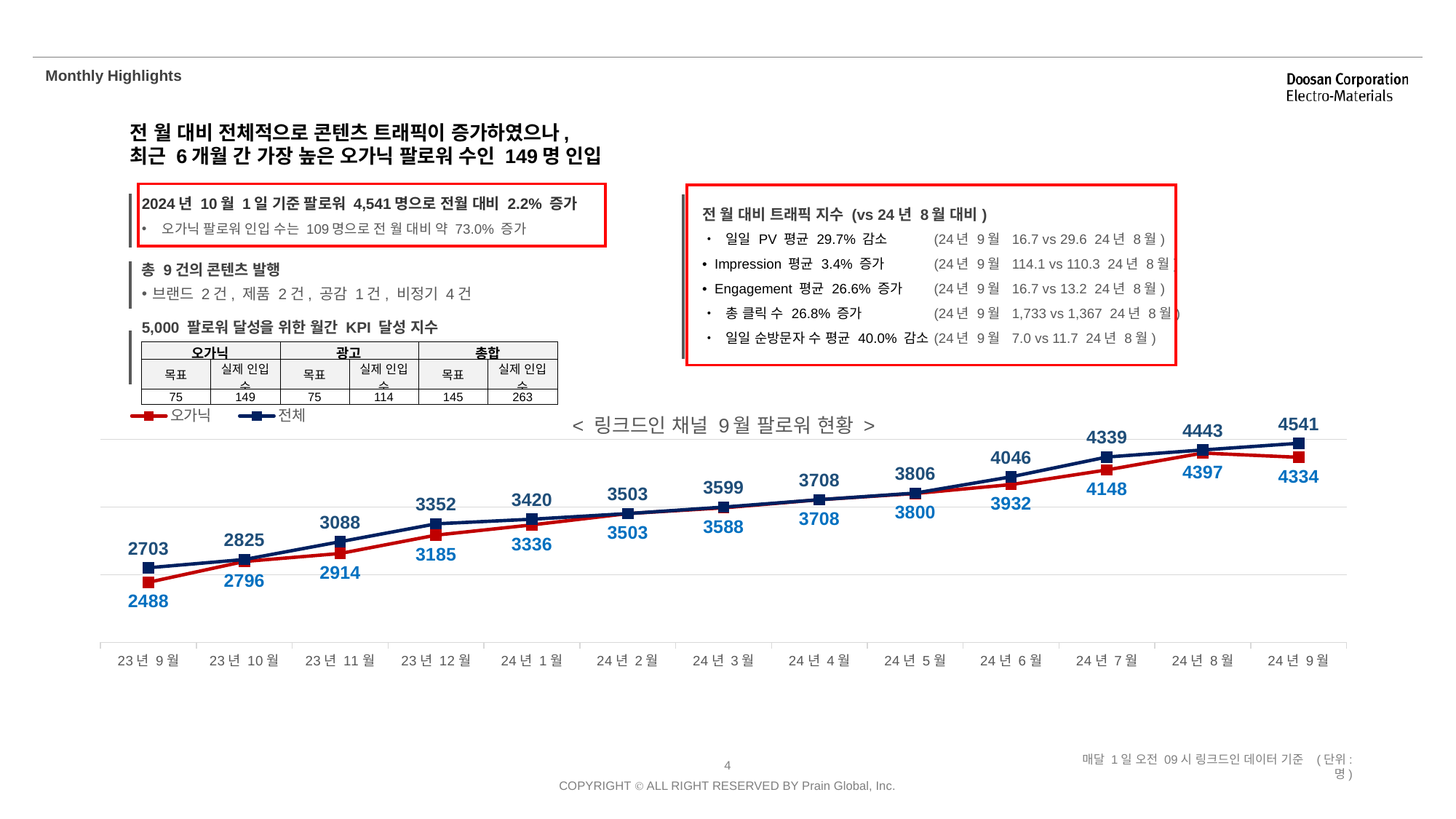

Monthly Highlights
전 월 대비 전체적으로 콘텐츠 트래픽이 증가하였으나,
최근 6개월 간 가장 높은 오가닉 팔로워 수인 149명 인입

2024년 10월 1일 기준 팔로워 4,541명으로 전월 대비 2.2% 증가
| 전 월 대비 트래픽 지수 (vs 24년 8월 대비) |  |
| --- | --- |
| • 일일 PV 평균 29.7% 감소 | (24년 9월 16.7 vs 29.6 24년 8월) |
| • Impression 평균 3.4% 증가 | (24년 9월 114.1 vs 110.3 24년 8월) |
| • Engagement 평균 26.6% 증가 | (24년 9월 16.7 vs 13.2 24년 8월) |
| • 총 클릭 수 26.8% 증가 | (24년 9월 1,733 vs 1,367 24년 8월) |
| • 일일 순방문자 수 평균 40.0% 감소 | (24년 9월 7.0 vs 11.7 24년 8월) |
오가닉 팔로워 인입 수는 109명으로 전 월 대비 약 73.0% 증가
총 9건의 콘텐츠 발행
브랜드 2건, 제품 2건, 공감 1건, 비정기 4건
5,000 팔로워 달성을 위한 월간 KPI 달성 지수
| 오가닉 |  | 광고 |  | 총합 |  |
| --- | --- | --- | --- | --- | --- |
| 목표 | 실제 인입 수 | 목표 | 실제 인입 수 | 목표 | 실제 인입 수 |
| 75 | 149 | 75 | 114 | 145 | 263 |

### Chart:

| Category | 오가닉 | 전체 |
|---|---|---|
| 45170 | 2488.0 | 2703.0 |
| 45200 | 2796.0 | 2825.0 |
| 45231 | 2914.0 | 3088.0 |
| 45261 | 3185.0 | 3352.0 |
| 45292 | 3336.0 | 3420.0 |
| 45323 | 3503.0 | 3503.0 |
| 45352 | 3588.0 | 3599.0 |
| 45383 | 3708.0 | 3708.0 |
| 45413 | 3800.0 | 3806.0 |
| 45444 | 3932.0 | 4046.0 |
| 45474 | 4148.0 | 4339.0 |
| 45505 | 4397.0 | 4443.0 |
| 45536 | 4334.0 | 4541.0 |
(단위: 명)
매달 1일 오전 09시 링크드인 데이터 기준